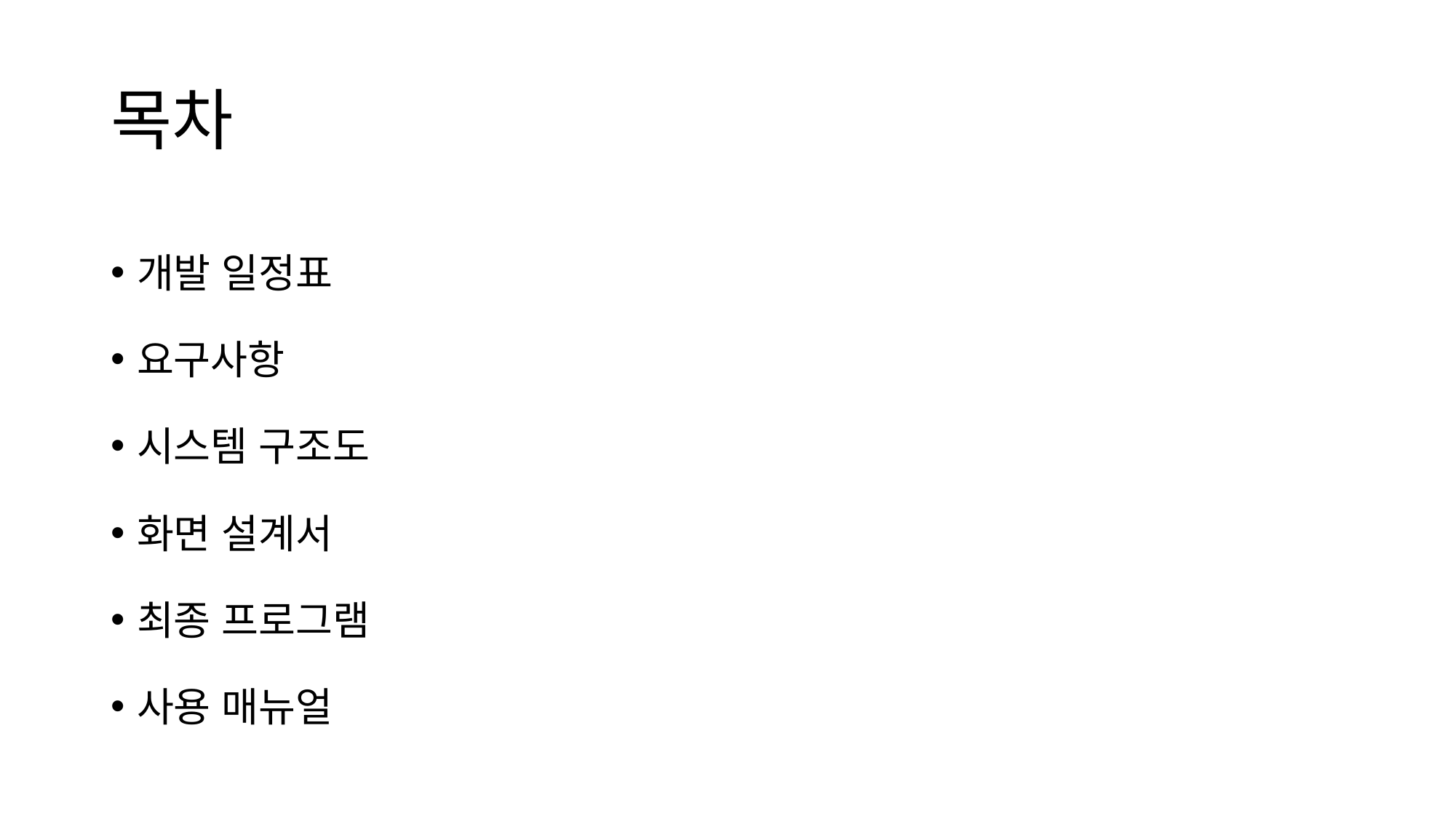

# 목차
개발 일정표
요구사항
시스템 구조도
화면 설계서
최종 프로그램
사용 매뉴얼